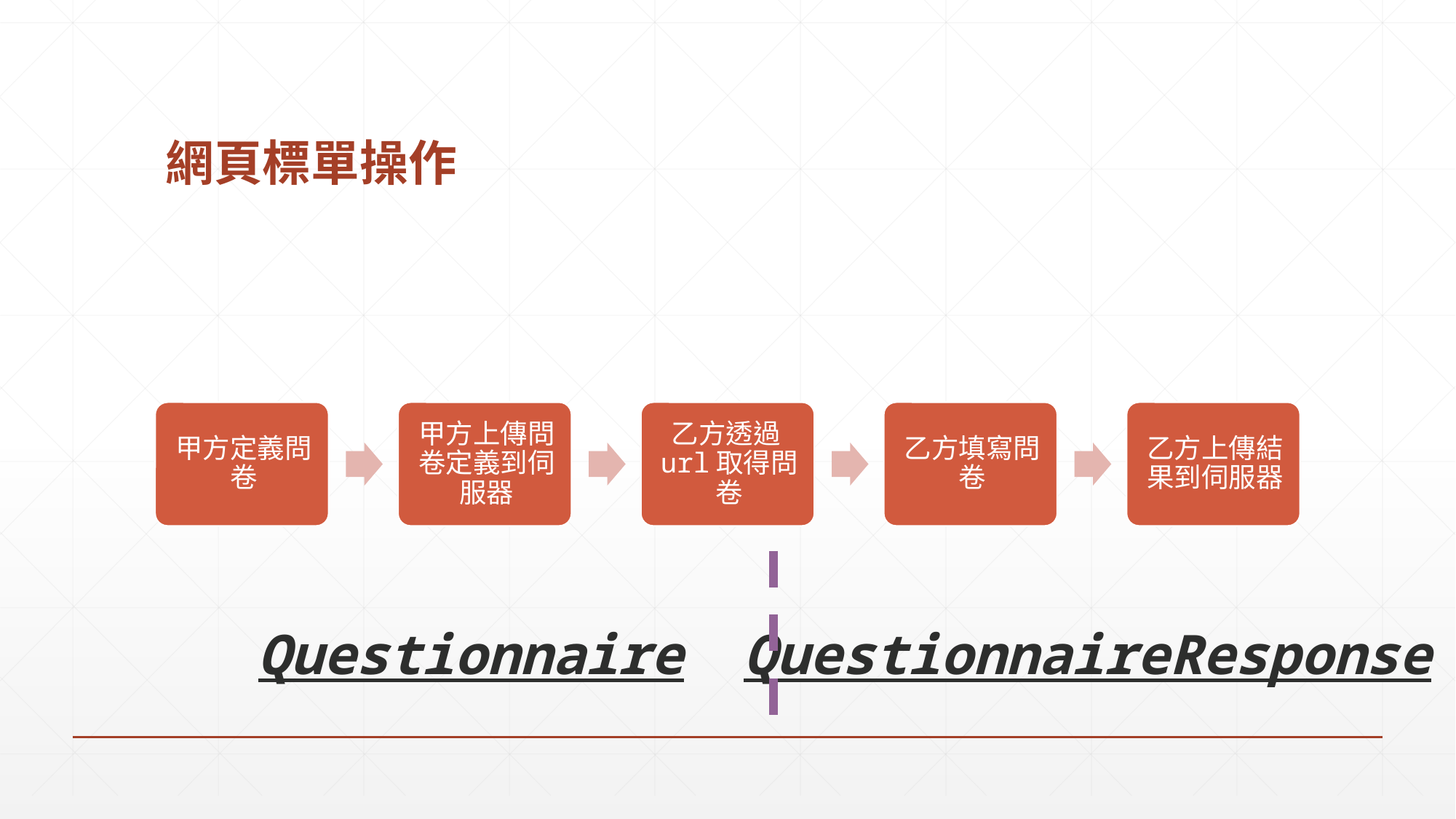

# 網頁標單操作
甲方定義問卷

甲方上傳問卷定義到伺服器

乙方透過url取得問卷

乙方填寫問卷

乙方上傳結果到伺服器
Questionnaire
QuestionnaireResponse